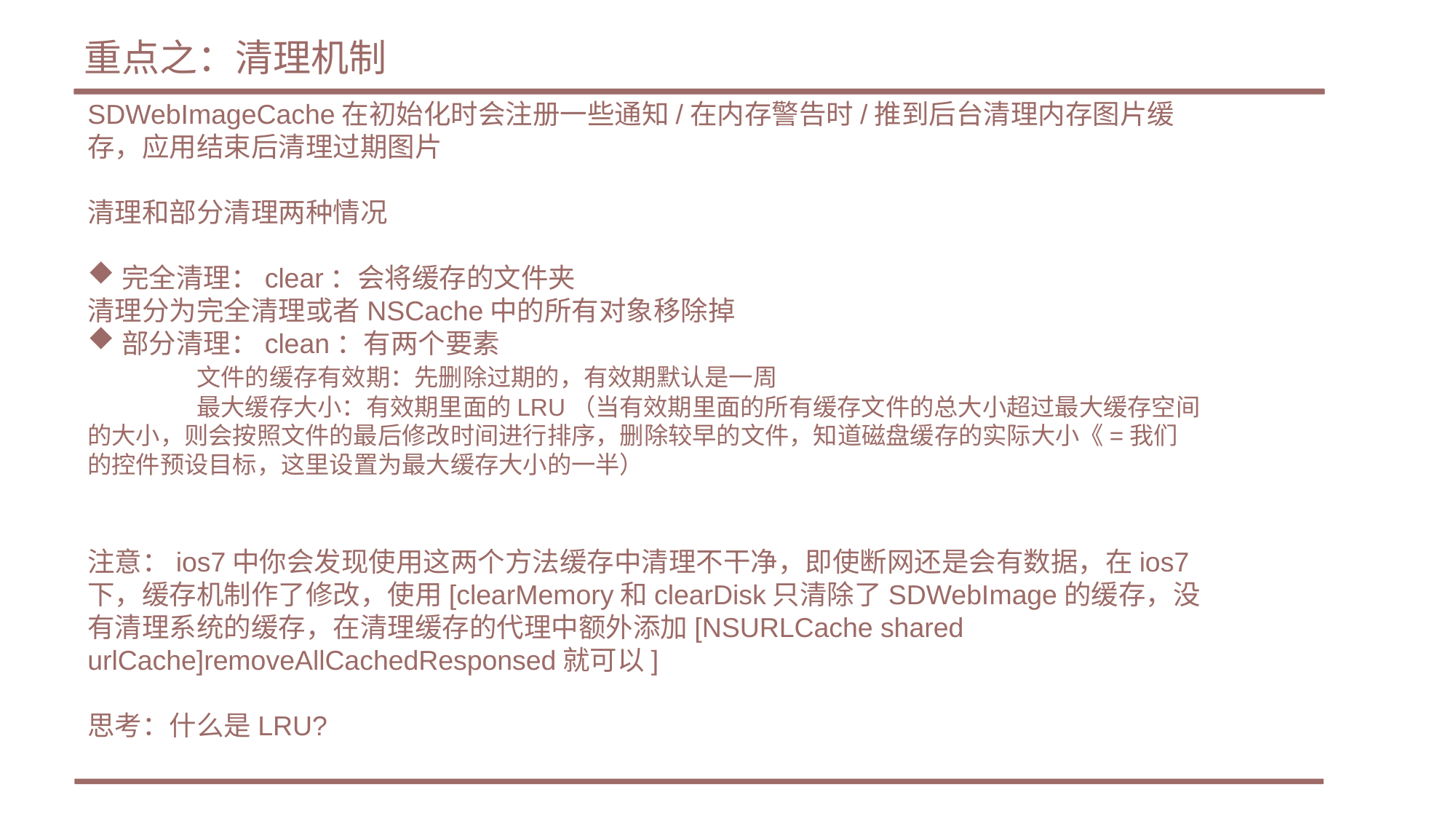

重点之：清理机制

SDWebImageCache在初始化时会注册一些通知/在内存警告时/推到后台清理内存图片缓存，应用结束后清理过期图片

清理和部分清理两种情况

完全清理：clear：会将缓存的文件夹
清理分为完全清理或者NSCache中的所有对象移除掉
部分清理：clean：有两个要素
	文件的缓存有效期：先删除过期的，有效期默认是一周
	最大缓存大小：有效期里面的LRU（当有效期里面的所有缓存文件的总大小超过最大缓存空间的大小，则会按照文件的最后修改时间进行排序，删除较早的文件，知道磁盘缓存的实际大小《=我们的控件预设目标，这里设置为最大缓存大小的一半）

注意：ios7中你会发现使用这两个方法缓存中清理不干净，即使断网还是会有数据，在ios7下，缓存机制作了修改，使用[clearMemory和clearDisk只清除了SDWebImage的缓存，没有清理系统的缓存，在清理缓存的代理中额外添加[NSURLCache shared urlCache]removeAllCachedResponsed就可以]

思考：什么是LRU?